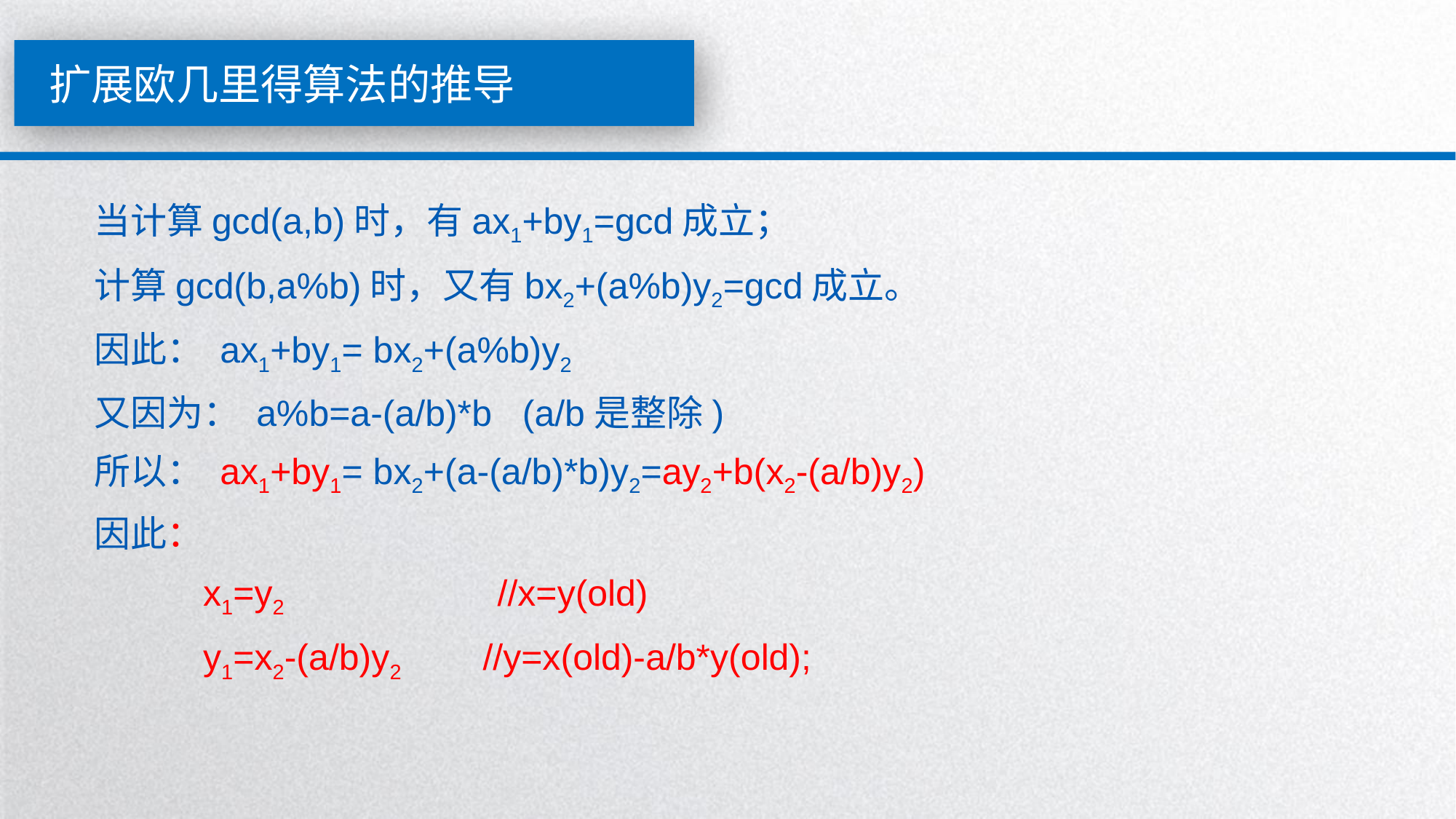

扩展欧几里得算法的推导
当计算gcd(a,b)时，有ax1+by1=gcd成立；
计算gcd(b,a%b)时，又有bx2+(a%b)y2=gcd成立。
因此： ax1+by1= bx2+(a%b)y2
又因为： a%b=a-(a/b)*b   (a/b是整除)
所以： ax1+by1= bx2+(a-(a/b)*b)y2=ay2+b(x2-(a/b)y2)
因此：
x1=y2                     //x=y(old)
y1=x2-(a/b)y2        //y=x(old)-a/b*y(old);